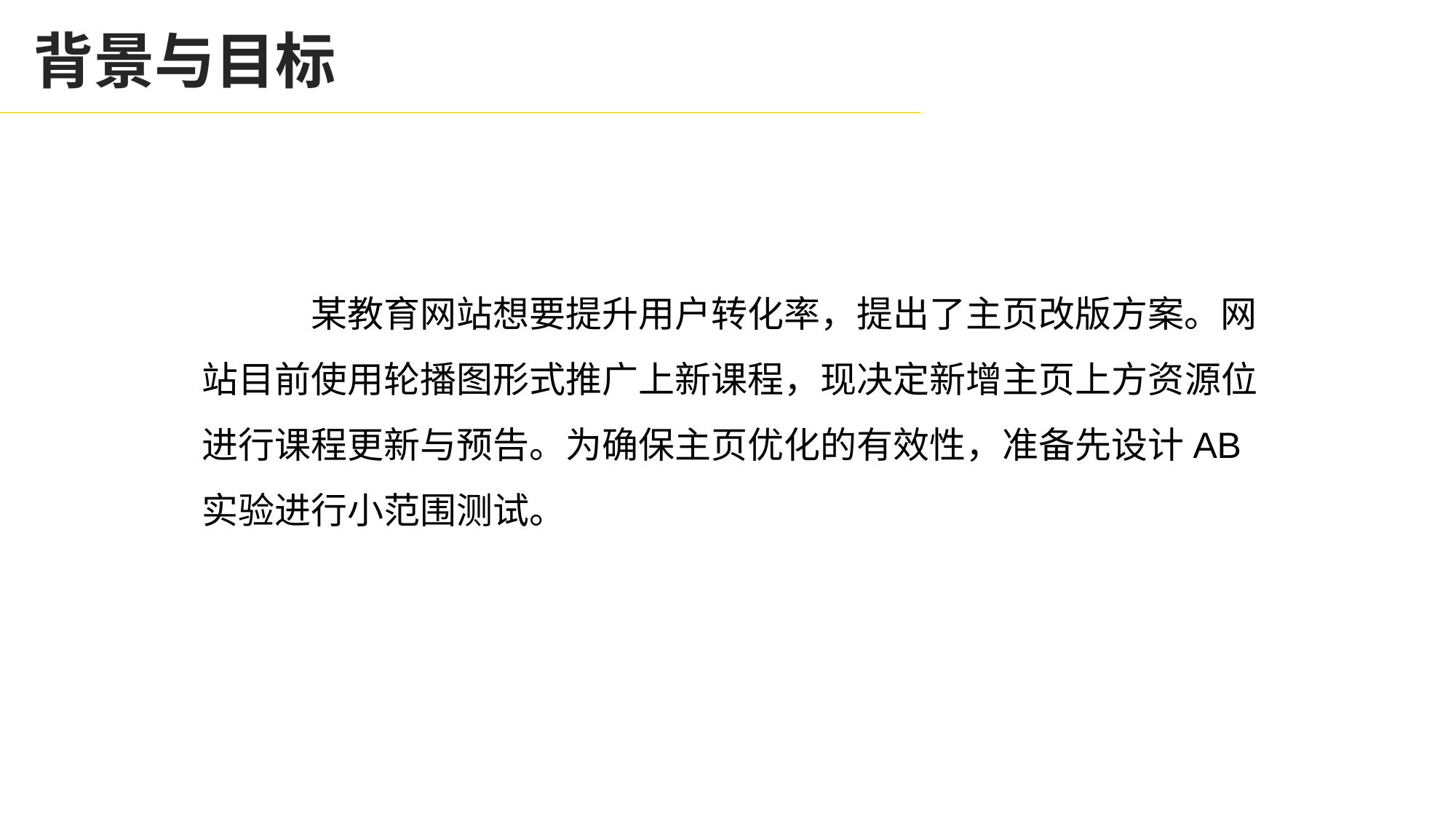

背景与目标
		某教育网站想要提升用户转化率，提出了主页改版方案。网站目前使用轮播图形式推广上新课程，现决定新增主页上方资源位进行课程更新与预告。为确保主页优化的有效性，准备先设计AB实验进行小范围测试。